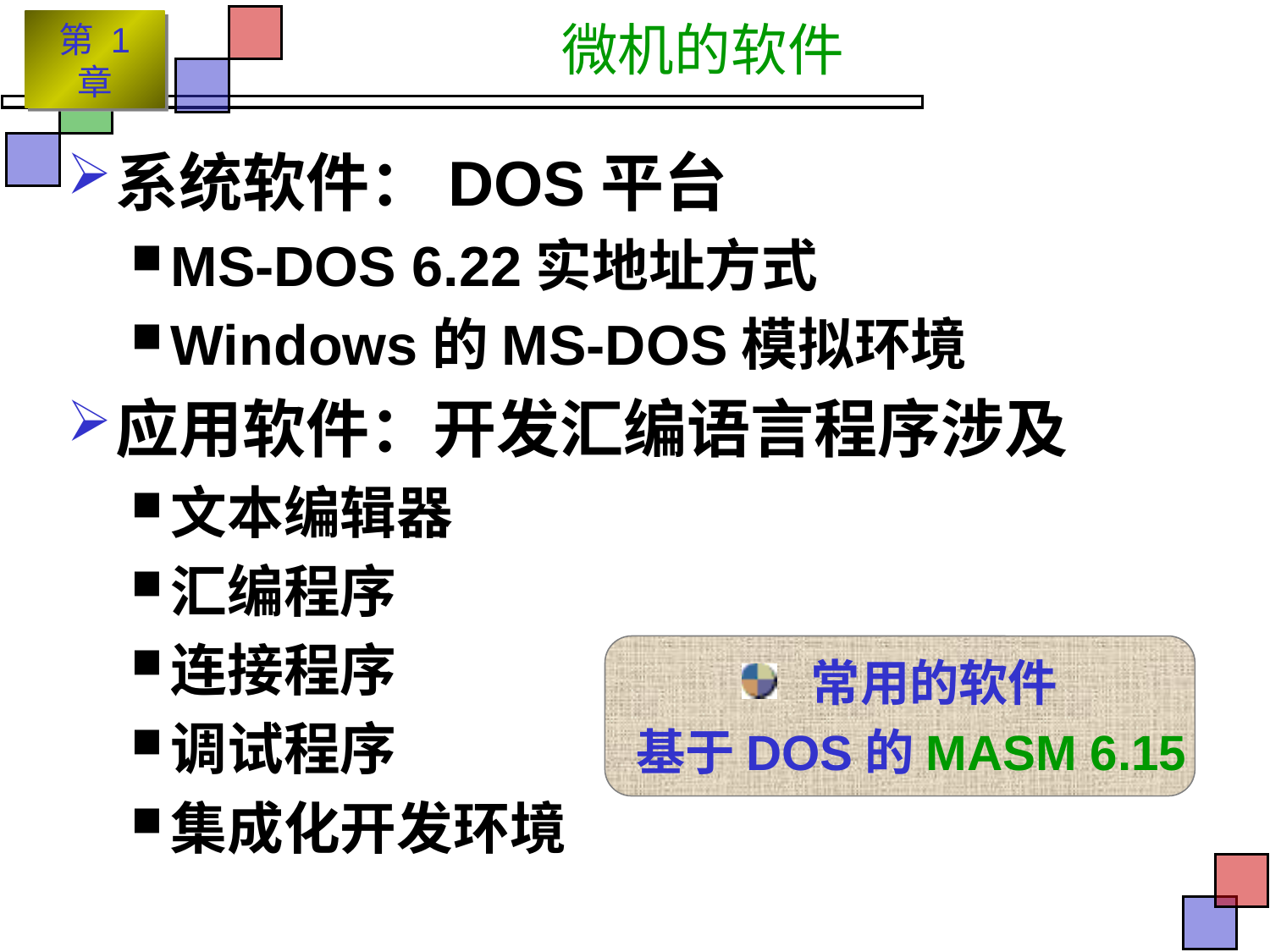

# 微机的软件
系统软件：DOS平台
MS-DOS 6.22实地址方式
Windows的MS-DOS模拟环境
应用软件：开发汇编语言程序涉及
文本编辑器
汇编程序
连接程序
调试程序
集成化开发环境
  常用的软件
 基于DOS的MASM 6.15